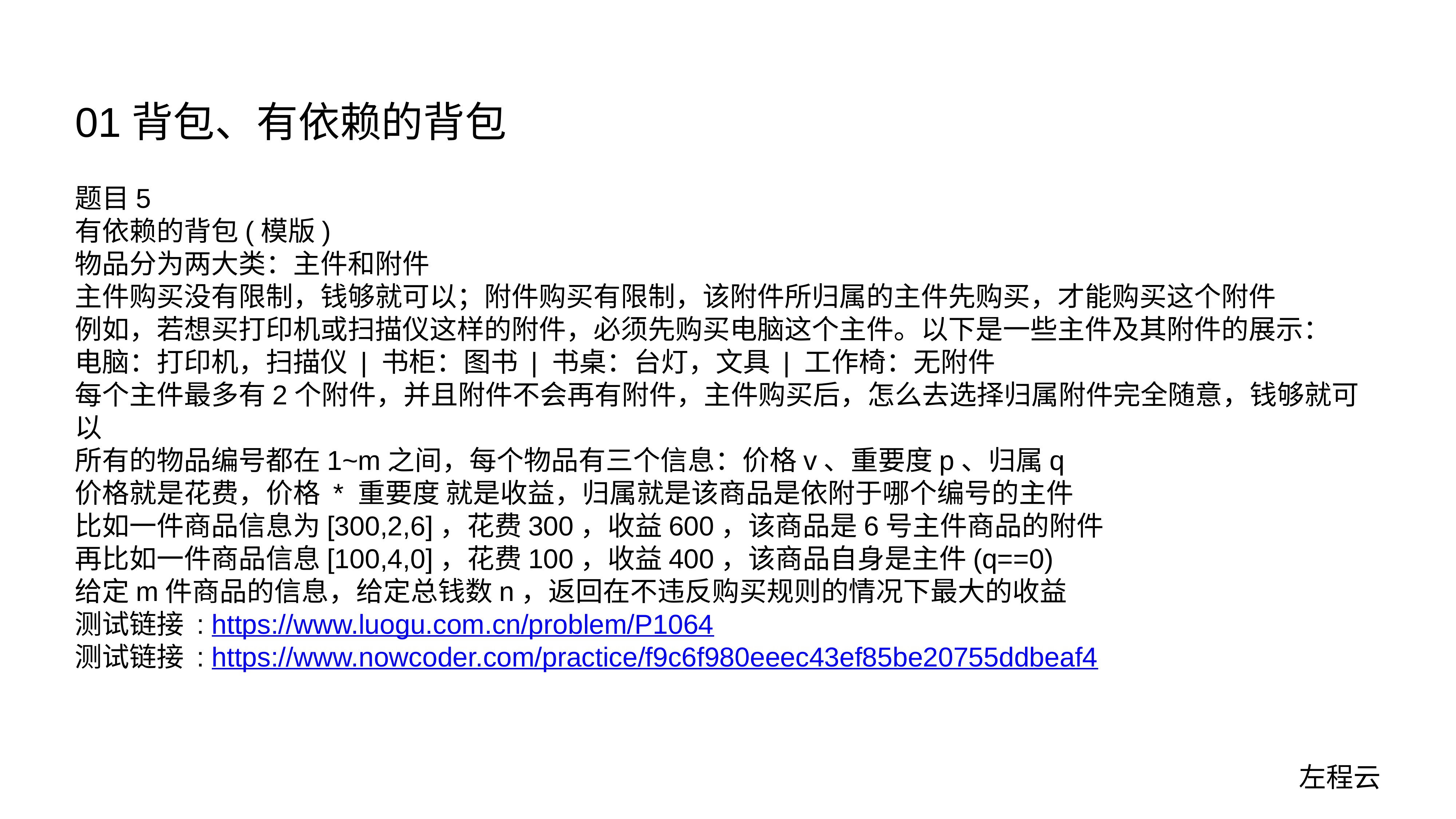

# 01背包、有依赖的背包
题目5
有依赖的背包(模版)
物品分为两大类：主件和附件
主件购买没有限制，钱够就可以；附件购买有限制，该附件所归属的主件先购买，才能购买这个附件
例如，若想买打印机或扫描仪这样的附件，必须先购买电脑这个主件。以下是一些主件及其附件的展示：
电脑：打印机，扫描仪 | 书柜：图书 | 书桌：台灯，文具 | 工作椅：无附件
每个主件最多有2个附件，并且附件不会再有附件，主件购买后，怎么去选择归属附件完全随意，钱够就可以
所有的物品编号都在1~m之间，每个物品有三个信息：价格v、重要度p、归属q
价格就是花费，价格 * 重要度 就是收益，归属就是该商品是依附于哪个编号的主件
比如一件商品信息为[300,2,6]，花费300，收益600，该商品是6号主件商品的附件
再比如一件商品信息[100,4,0]，花费100，收益400，该商品自身是主件(q==0)
给定m件商品的信息，给定总钱数n，返回在不违反购买规则的情况下最大的收益
测试链接 : https://www.luogu.com.cn/problem/P1064
测试链接 : https://www.nowcoder.com/practice/f9c6f980eeec43ef85be20755ddbeaf4
左程云